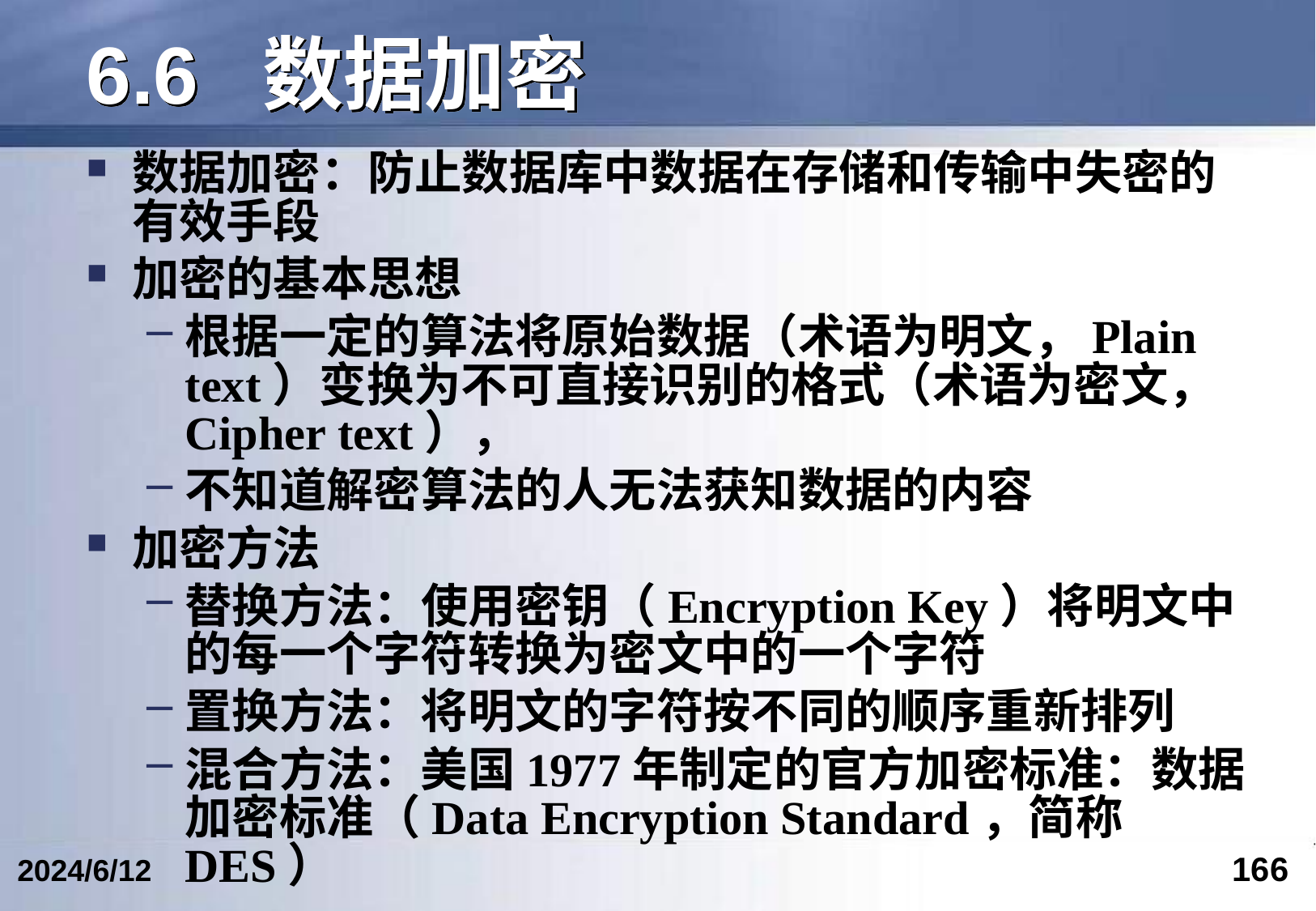

# 6.6  数据加密
数据加密：防止数据库中数据在存储和传输中失密的有效手段
加密的基本思想
根据一定的算法将原始数据（术语为明文，Plain text）变换为不可直接识别的格式（术语为密文，Cipher text），
不知道解密算法的人无法获知数据的内容
加密方法
替换方法：使用密钥（Encryption Key）将明文中的每一个字符转换为密文中的一个字符
置换方法：将明文的字符按不同的顺序重新排列
混合方法：美国1977年制定的官方加密标准：数据加密标准（Data Encryption Standard，简称DES）
166
2024/6/12